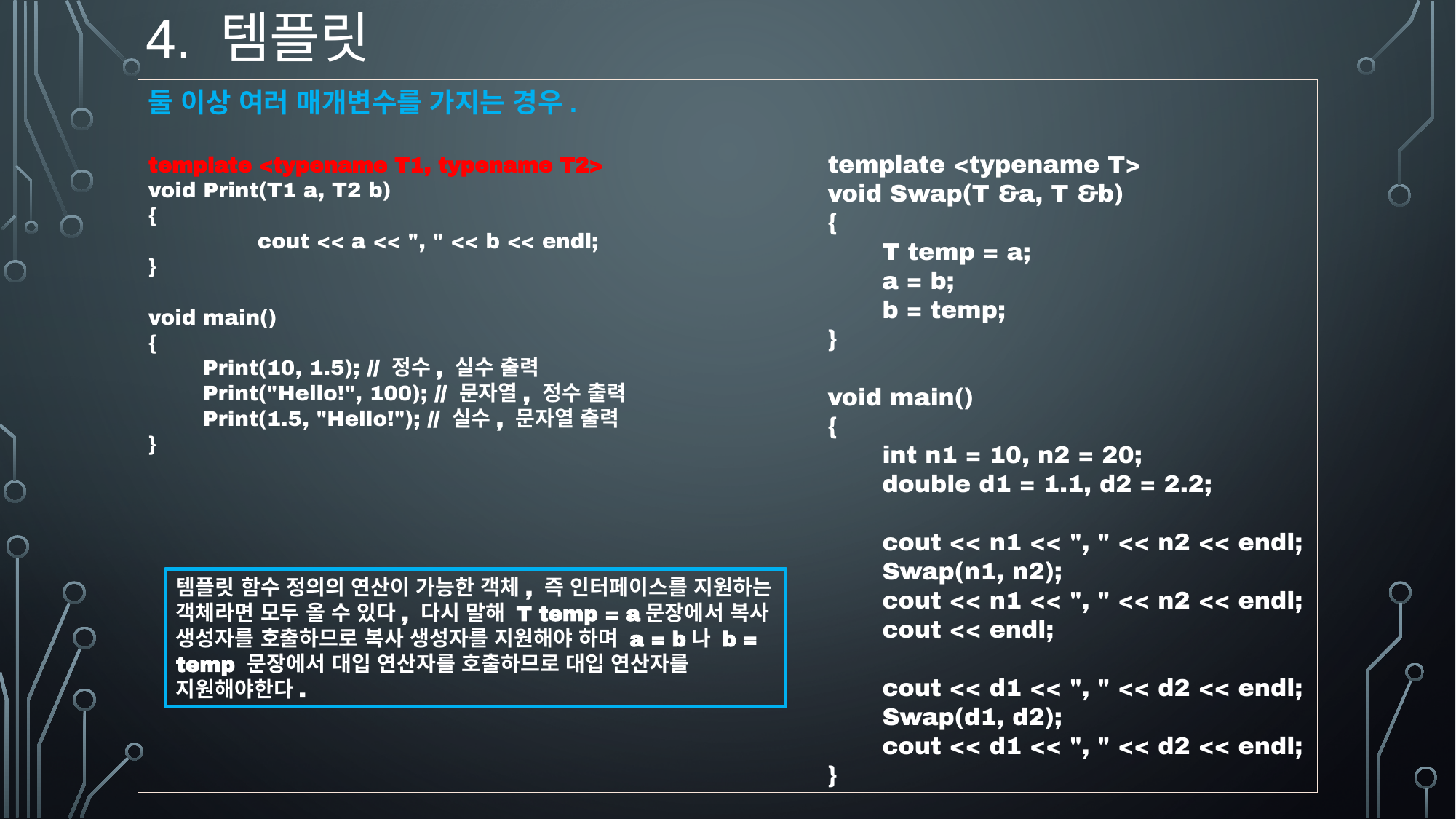

# 4. 템플릿
둘 이상 여러 매개변수를 가지는 경우.

template <typename T1, typename T2>
void Print(T1 a, T2 b)
{
	cout << a << ", " << b << endl;
}

void main()
{
Print(10, 1.5); // 정수, 실수 출력
Print("Hello!", 100); // 문자열, 정수 출력
Print(1.5, "Hello!"); // 실수, 문자열 출력
}

template <typename T>
void Swap(T &a, T &b)
{
T temp = a;
a = b;
b = temp;
}

void main()
{
int n1 = 10, n2 = 20;
double d1 = 1.1, d2 = 2.2;

cout << n1 << ", " << n2 << endl;
Swap(n1, n2);
cout << n1 << ", " << n2 << endl;
cout << endl;

cout << d1 << ", " << d2 << endl;
Swap(d1, d2);
cout << d1 << ", " << d2 << endl;
}
템플릿 함수 정의의 연산이 가능한 객체, 즉 인터페이스를 지원하는 객체라면 모두 올 수 있다, 다시 말해 T temp = a문장에서 복사 생성자를 호출하므로 복사 생성자를 지원해야 하며 a = b나 b = temp 문장에서 대입 연산자를 호출하므로 대입 연산자를 지원해야한다.